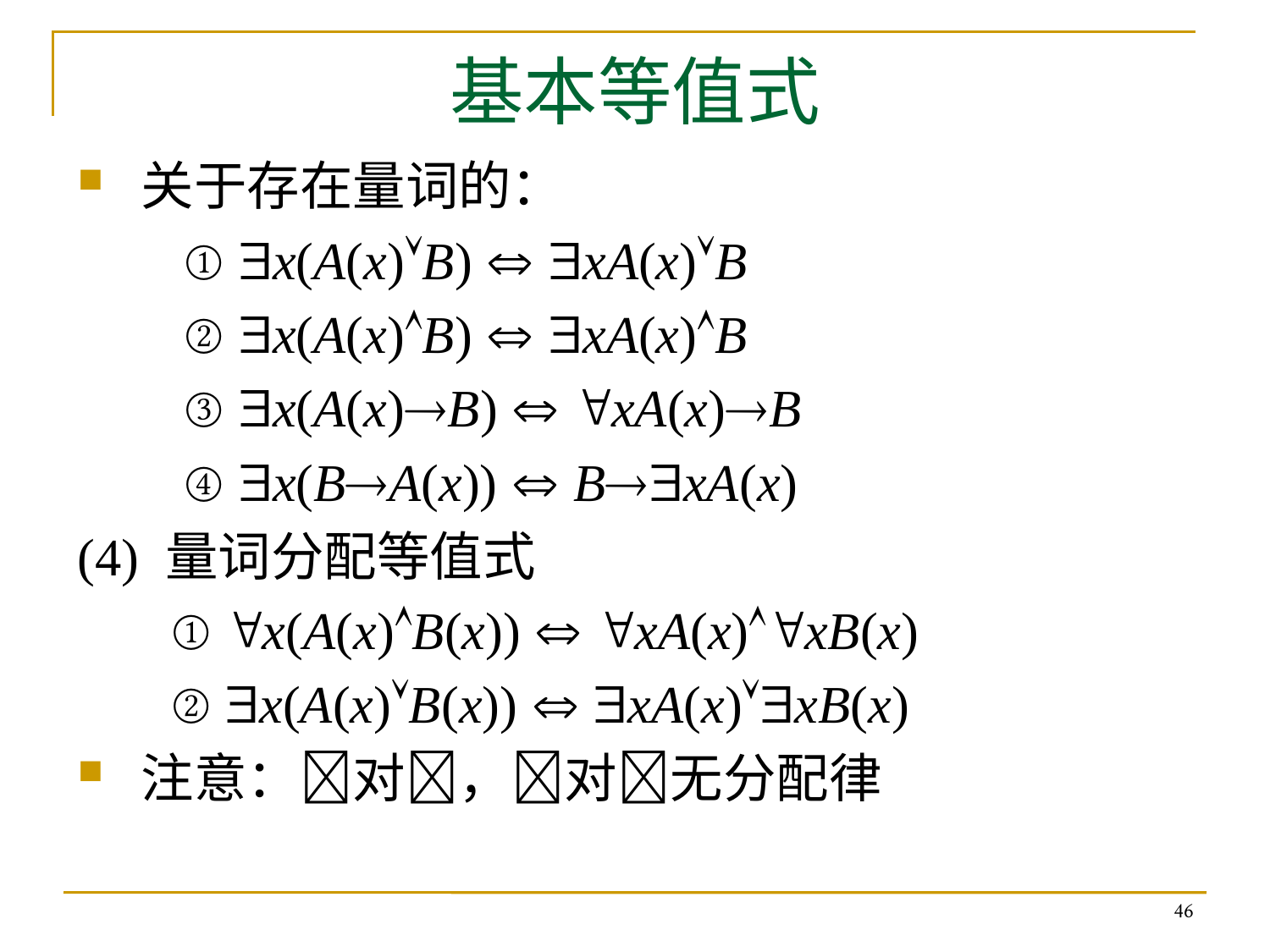

# 基本等值式
关于存在量词的：
        ① ∃x(A(x)∨B) ⇔ ∃xA(x)∨B
        ② ∃x(A(x)∧B) ⇔ ∃xA(x)∧B
        ③ ∃x(A(x)→B) ⇔ ∀xA(x)→B
        ④ ∃x(B→A(x)) ⇔ B→∃xA(x)
(4) 量词分配等值式
       ① ∀x(A(x)∧B(x)) ⇔ ∀xA(x)∧∀xB(x)
       ② ∃x(A(x)∨B(x)) ⇔ ∃xA(x)∨∃xB(x)
注意：∀对∨，∃对∧无分配律
46